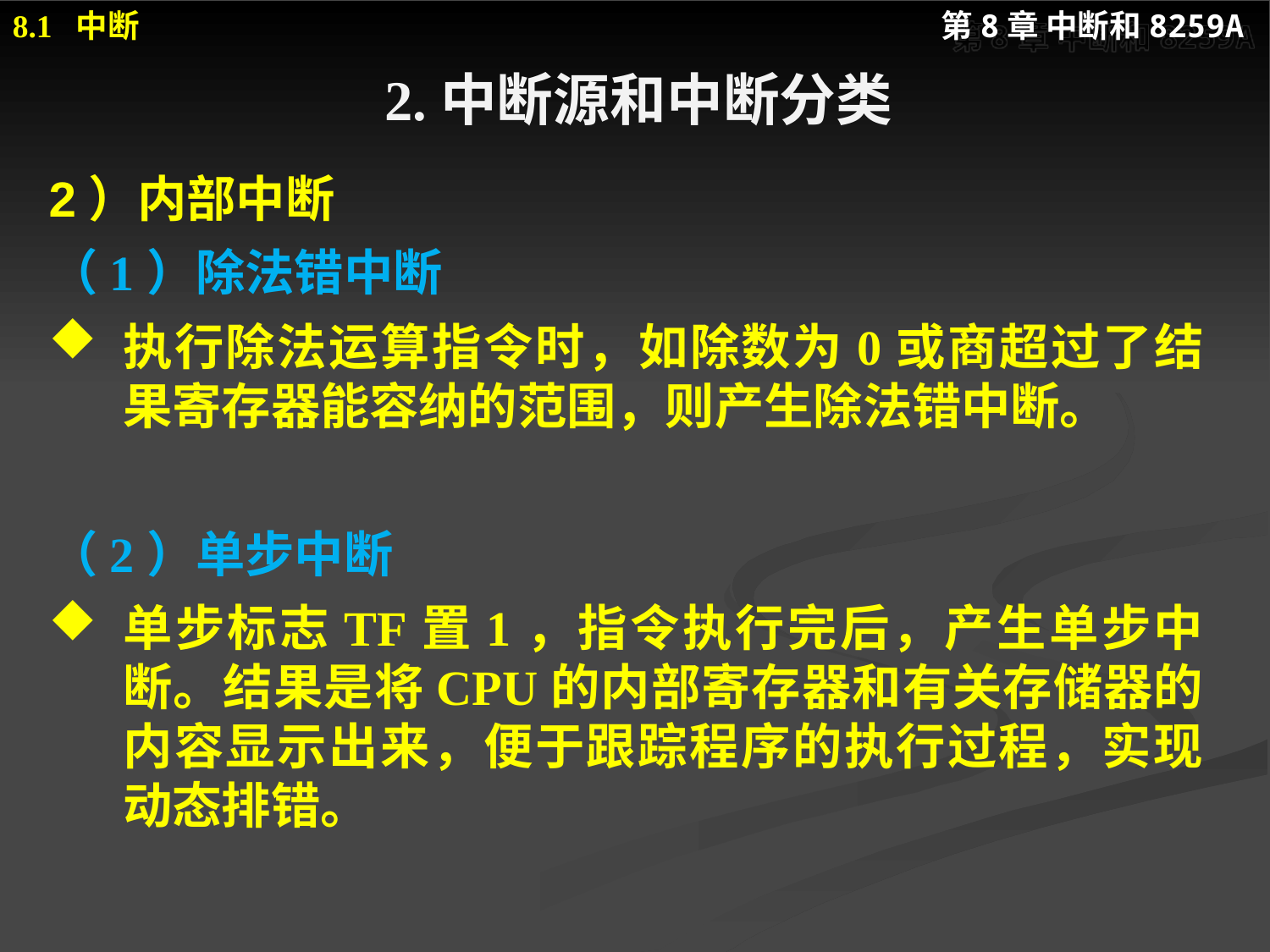

# 2.中断源和中断分类
2）内部中断
（1）除法错中断
执行除法运算指令时，如除数为0或商超过了结果寄存器能容纳的范围，则产生除法错中断。

（2）单步中断
单步标志TF置1，指令执行完后，产生单步中断。结果是将CPU的内部寄存器和有关存储器的内容显示出来，便于跟踪程序的执行过程，实现动态排错。